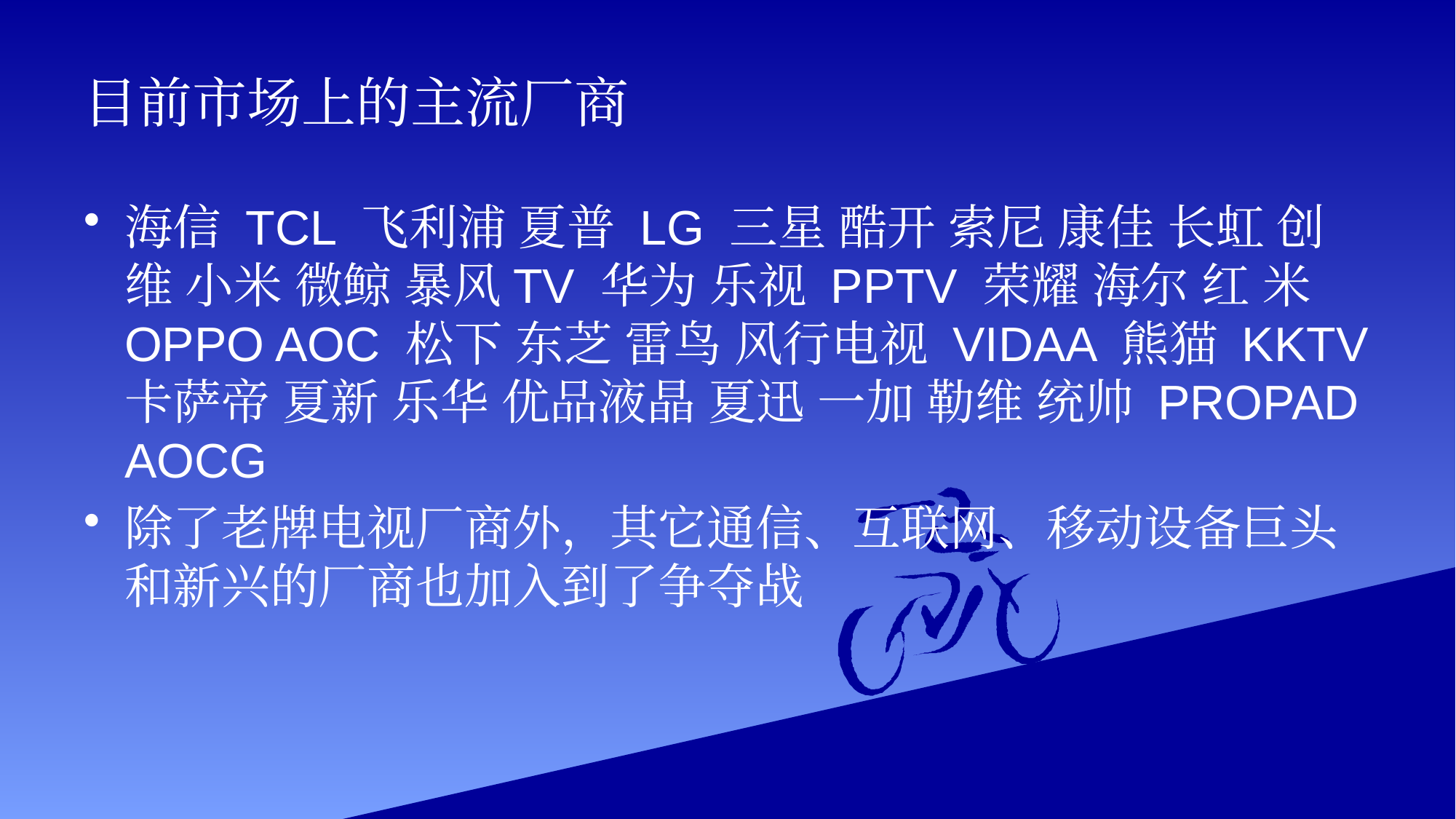

# 目前市场上的主流厂商
海信 TCL 飞利浦 夏普 LG 三星 酷开 索尼 康佳 长虹 创维 小米 微鲸 暴风TV 华为 乐视 PPTV 荣耀 海尔 红 米OPPO AOC 松下 东芝 雷鸟 风行电视 VIDAA 熊猫 KKTV 卡萨帝 夏新 乐华 优品液晶 夏迅 一加 勒维 统帅 PROPAD AOCG
除了老牌电视厂商外，其它通信、互联网、移动设备巨头和新兴的厂商也加入到了争夺战